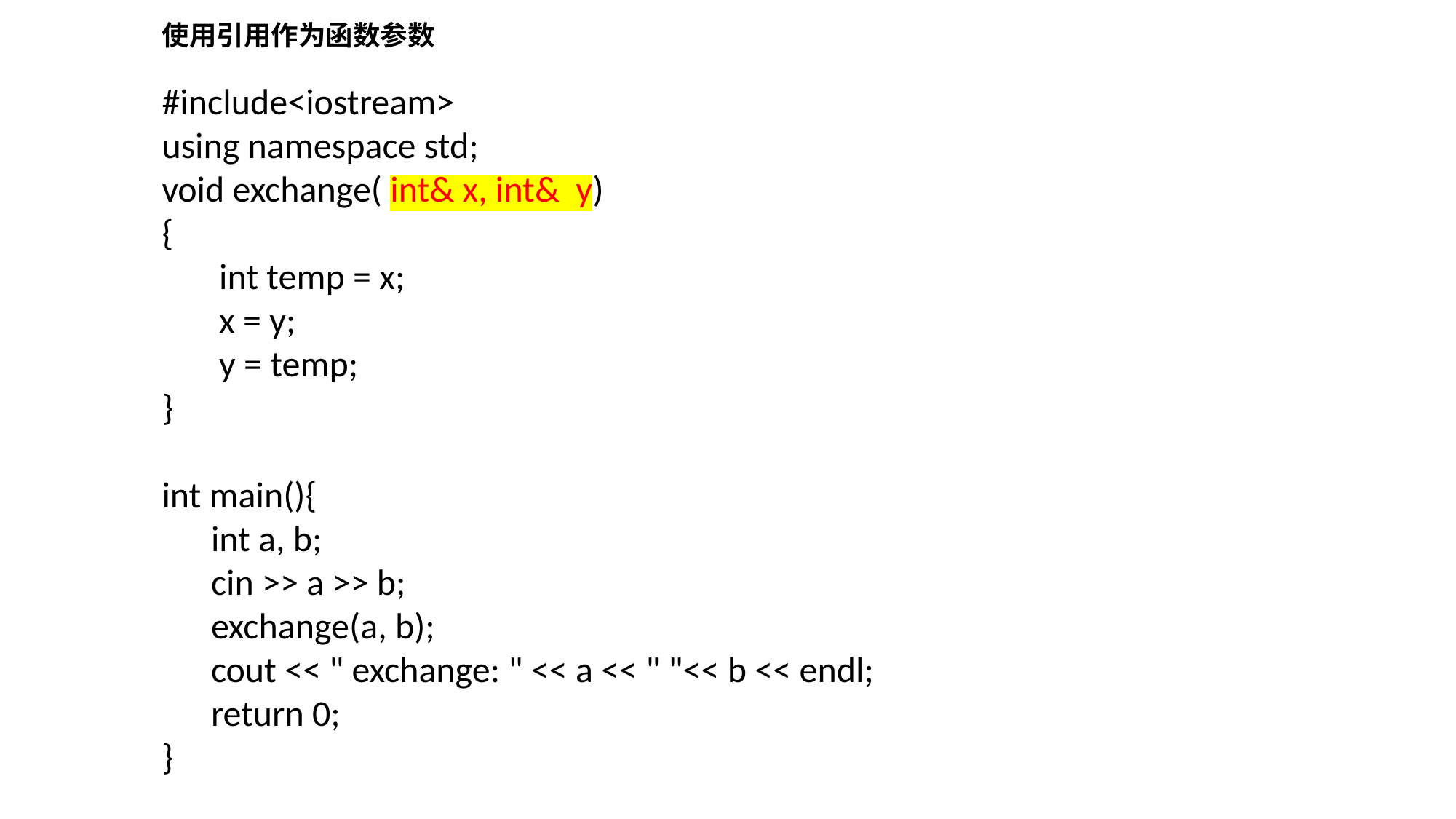

使用引用作为函数参数
#include<iostream>
using namespace std;
void exchange( int& x, int&  y)
{
       int temp = x;
       x = y;
       y = temp;
}

int main(){
      int a, b;
      cin >> a >> b;
      exchange(a, b);
      cout << " exchange: " << a << " "<< b << endl;
      return 0;
}